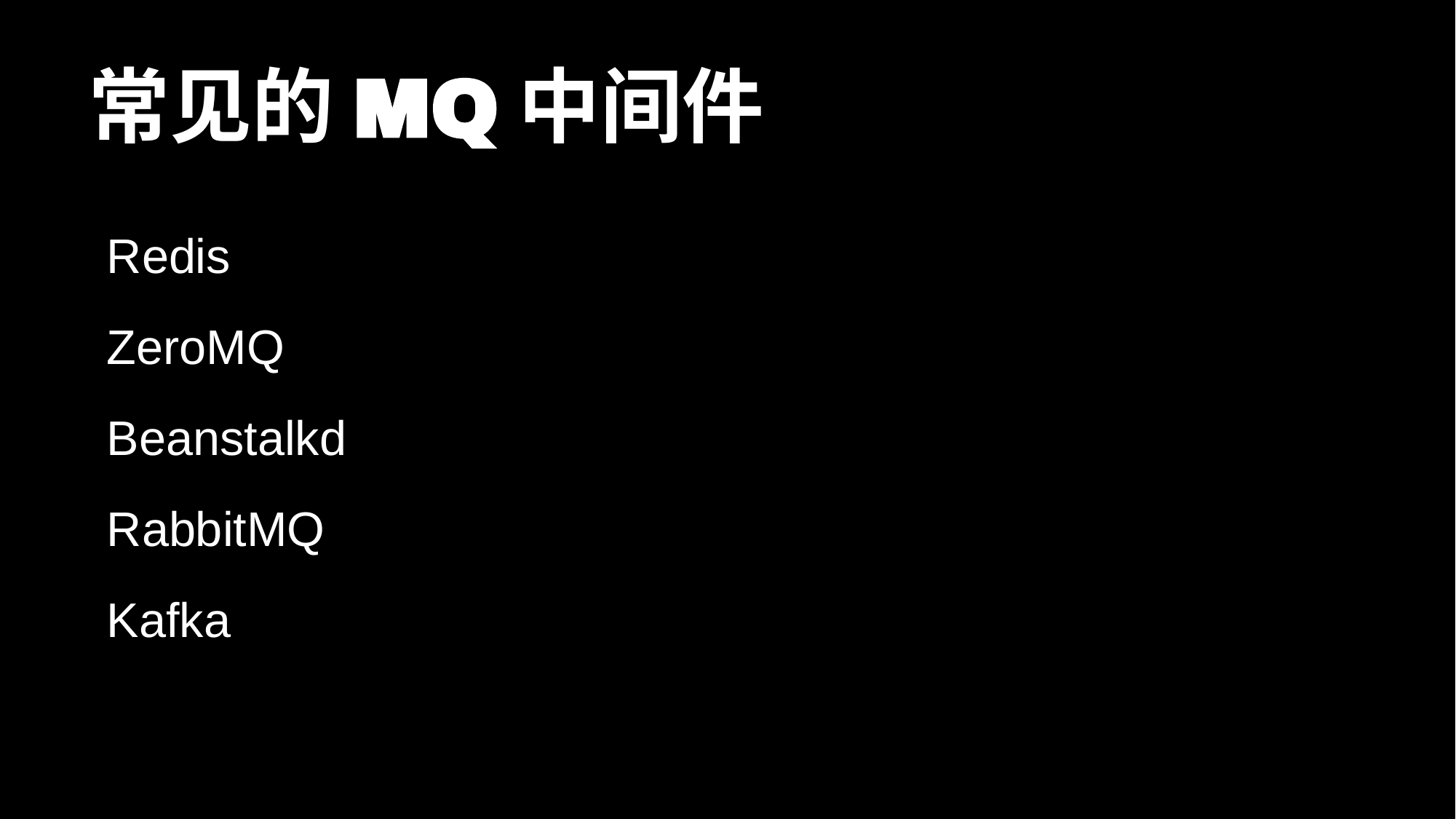

# 常见的MQ中间件
Redis

ZeroMQ

Beanstalkd

RabbitMQ

Kafka